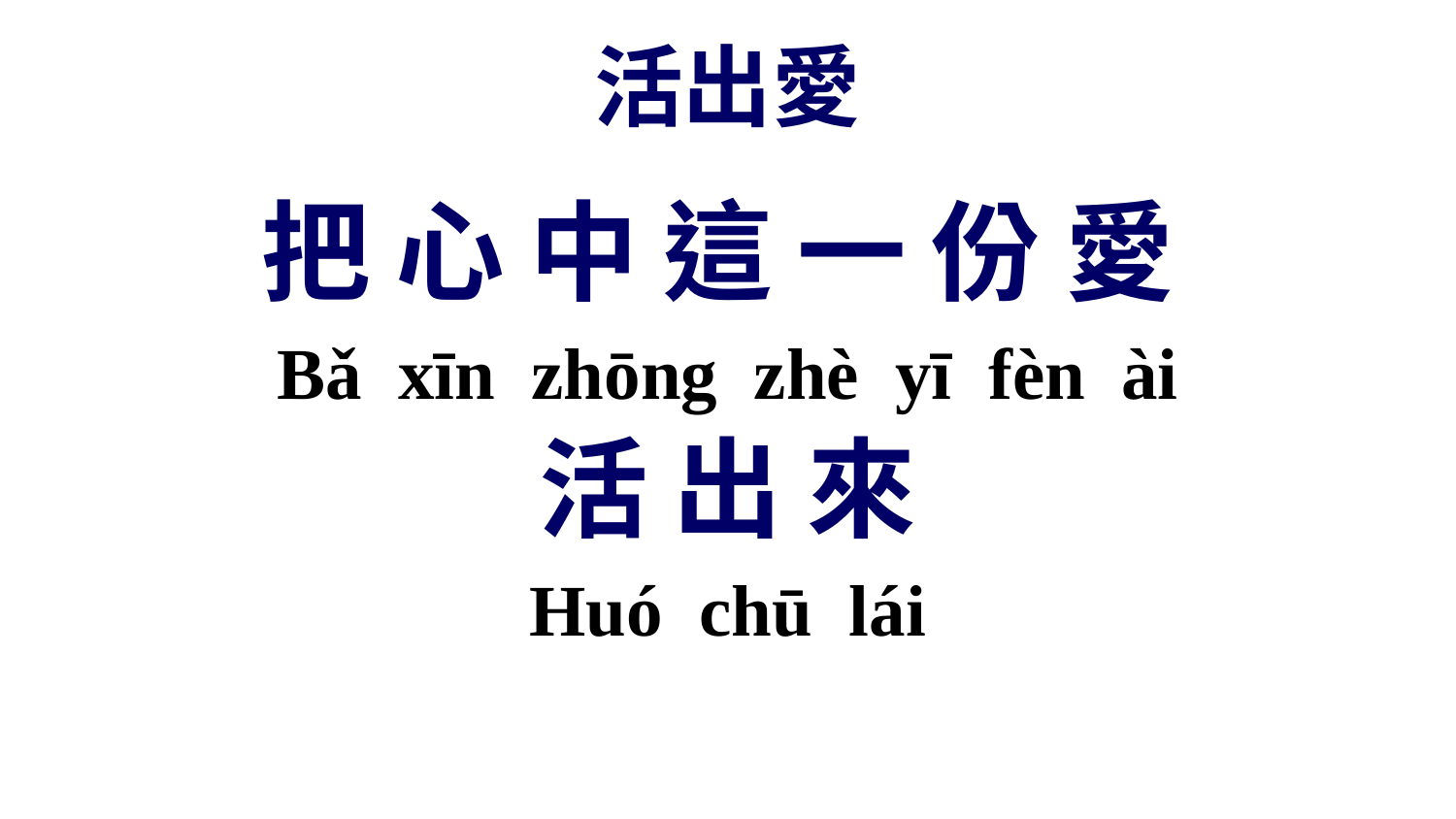

# 活出愛
把 心 中 這 一 份 愛
Bǎ  xīn  zhōng  zhè  yī  fèn  ài
活 出 來
Huó  chū  lái